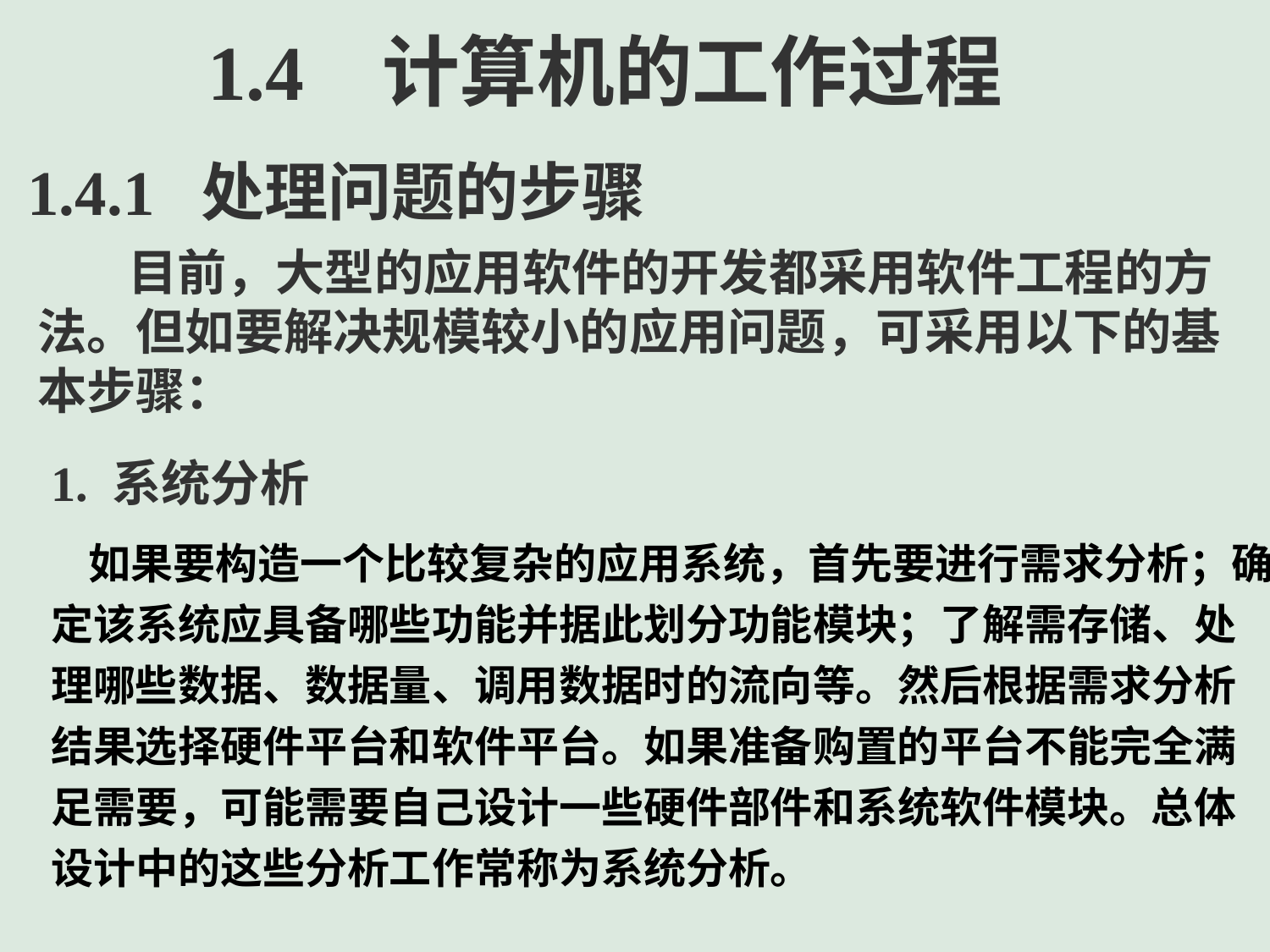

1.4   计算机的工作过程
1.4.1  处理问题的步骤
       目前，大型的应用软件的开发都采用软件工程的方法。但如要解决规模较小的应用问题，可采用以下的基本步骤：
1. 系统分析
如果要构造一个比较复杂的应用系统，首先要进行需求分析；确定该系统应具备哪些功能并据此划分功能模块；了解需存储、处理哪些数据、数据量、调用数据时的流向等。然后根据需求分析结果选择硬件平台和软件平台。如果准备购置的平台不能完全满足需要，可能需要自己设计一些硬件部件和系统软件模块。总体设计中的这些分析工作常称为系统分析。
44